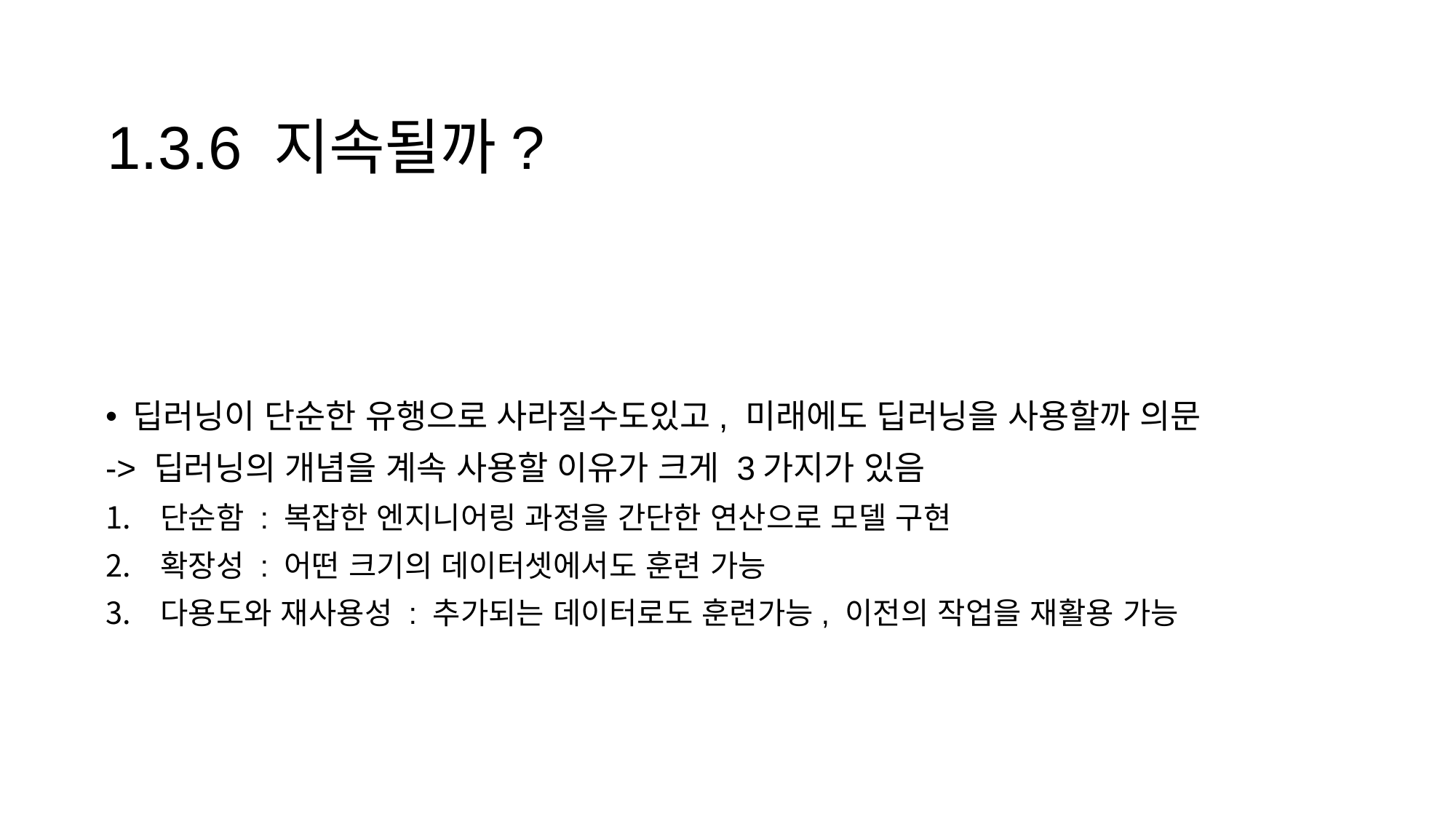

# 1.3.6 지속될까?
딥러닝이 단순한 유행으로 사라질수도있고, 미래에도 딥러닝을 사용할까 의문
-> 딥러닝의 개념을 계속 사용할 이유가 크게 3가지가 있음
단순함 : 복잡한 엔지니어링 과정을 간단한 연산으로 모델 구현
확장성 : 어떤 크기의 데이터셋에서도 훈련 가능
다용도와 재사용성 : 추가되는 데이터로도 훈련가능, 이전의 작업을 재활용 가능